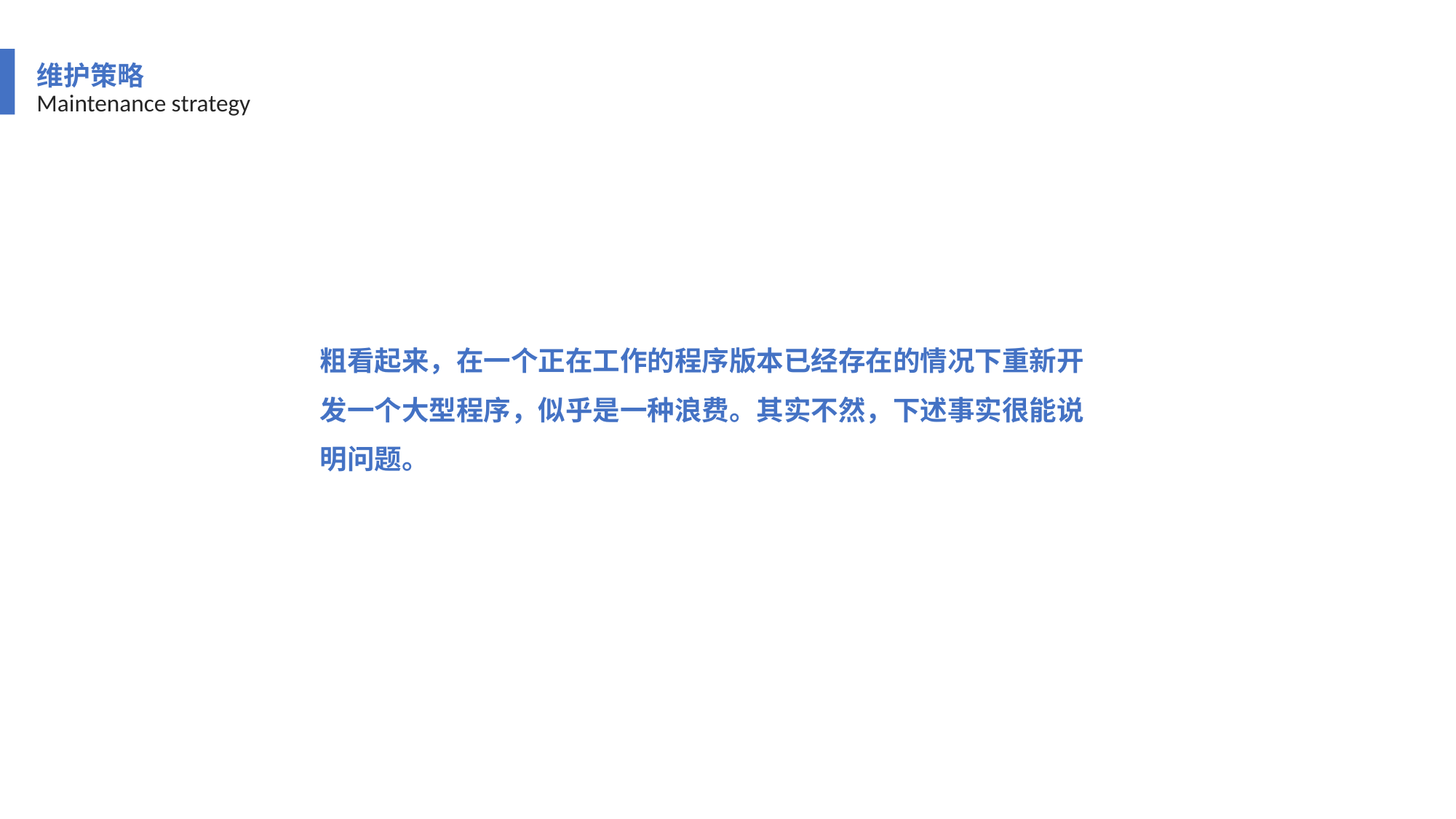

维护策略
Maintenance strategy
粗看起来，在一个正在工作的程序版本已经存在的情况下重新开发一个大型程序，似乎是一种浪费。其实不然，下述事实很能说明问题。